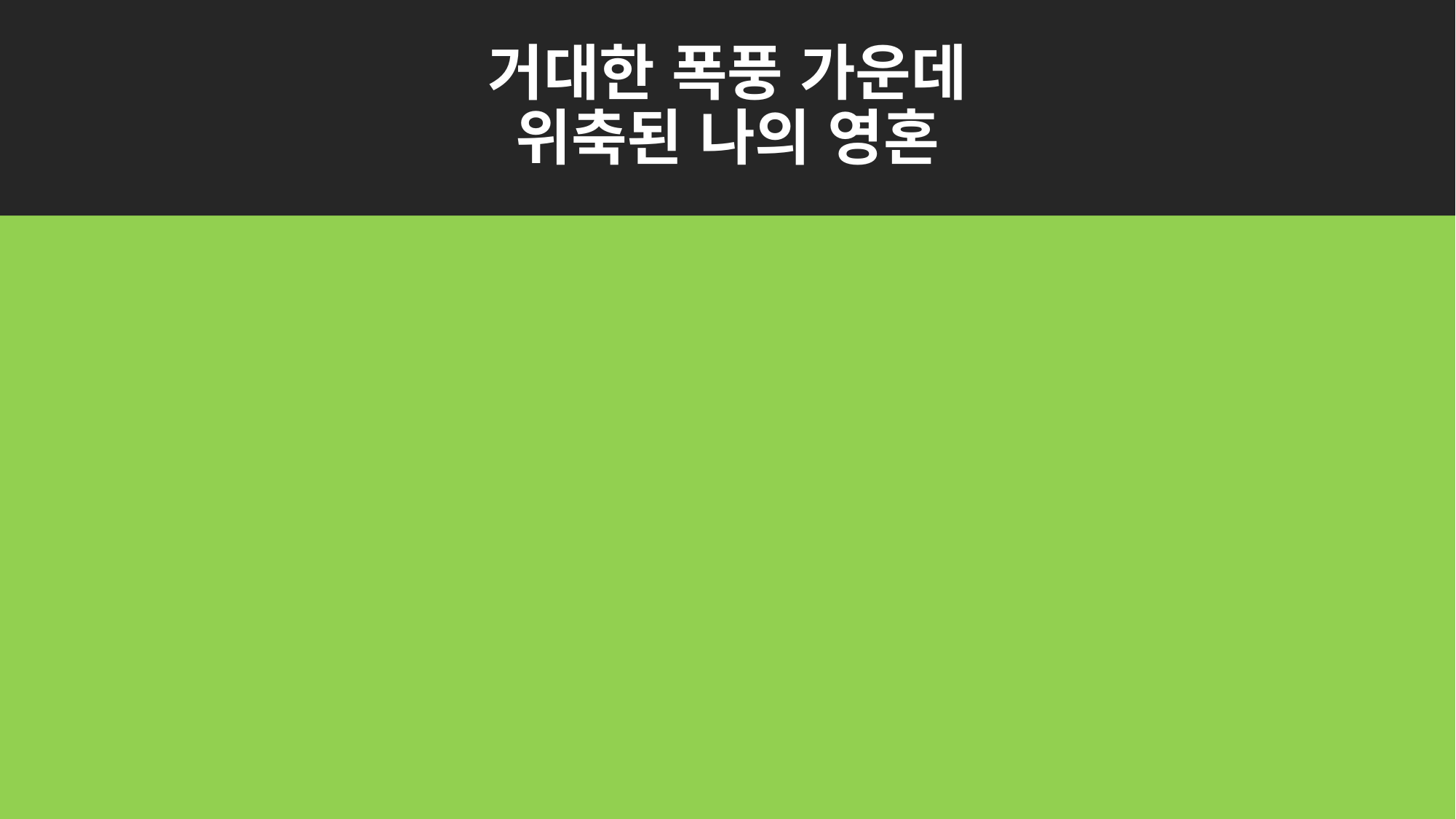

# 거대한 폭풍 가운데 위축된 나의 영혼